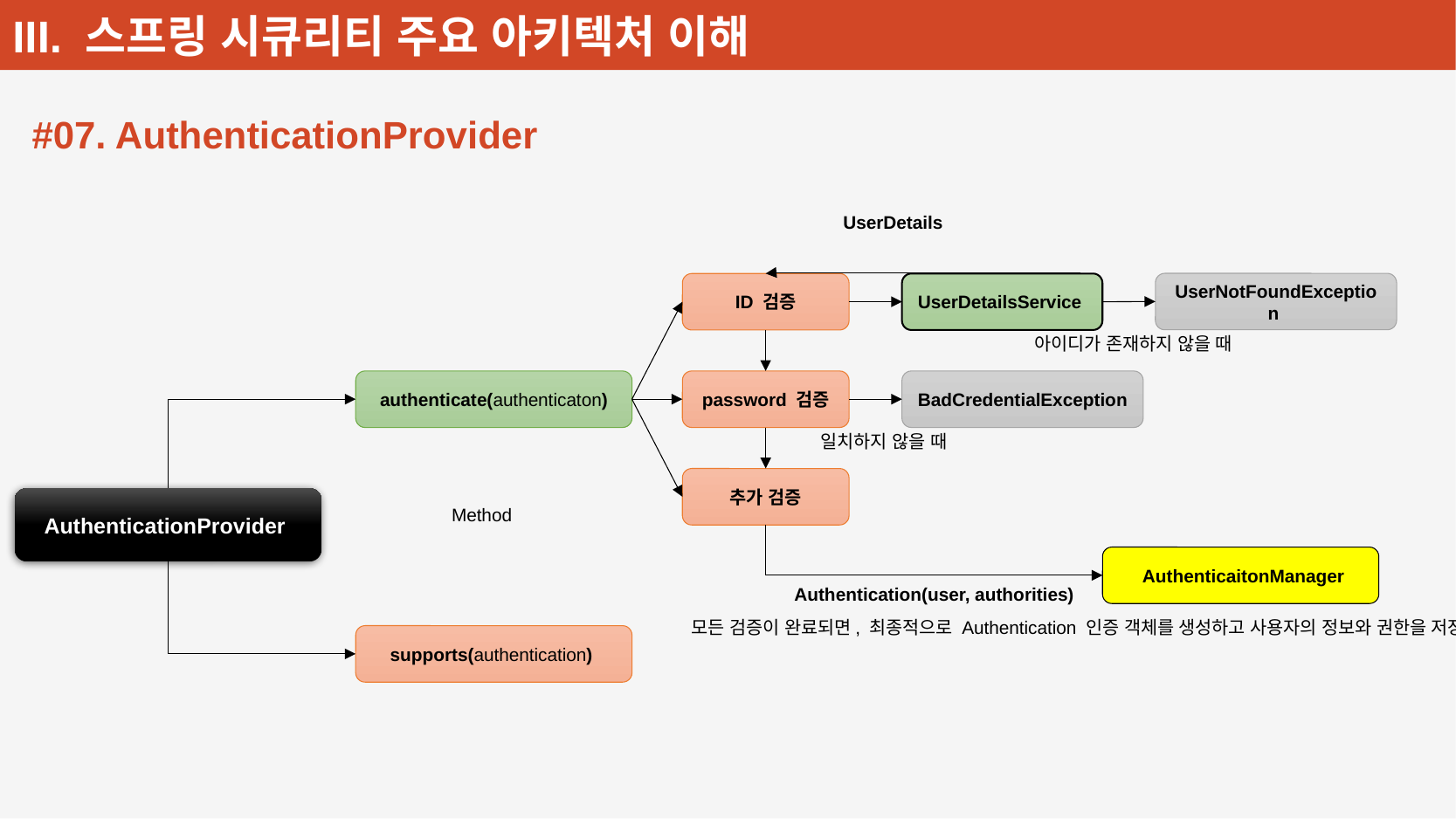

#07. AuthenticationProvider
UserDetails
UserNotFoundException
UserDetailsService
ID 검증
아이디가 존재하지 않을 때
authenticate(authenticaton)
password 검증
BadCredentialException
일치하지 않을 때
추가 검증
AuthenticationProvider
Method
 AuthenticaitonManager
Authentication(user, authorities)
모든 검증이 완료되면, 최종적으로 Authentication 인증 객체를 생성하고 사용자의 정보와 권한을 저장한다.
supports(authentication)